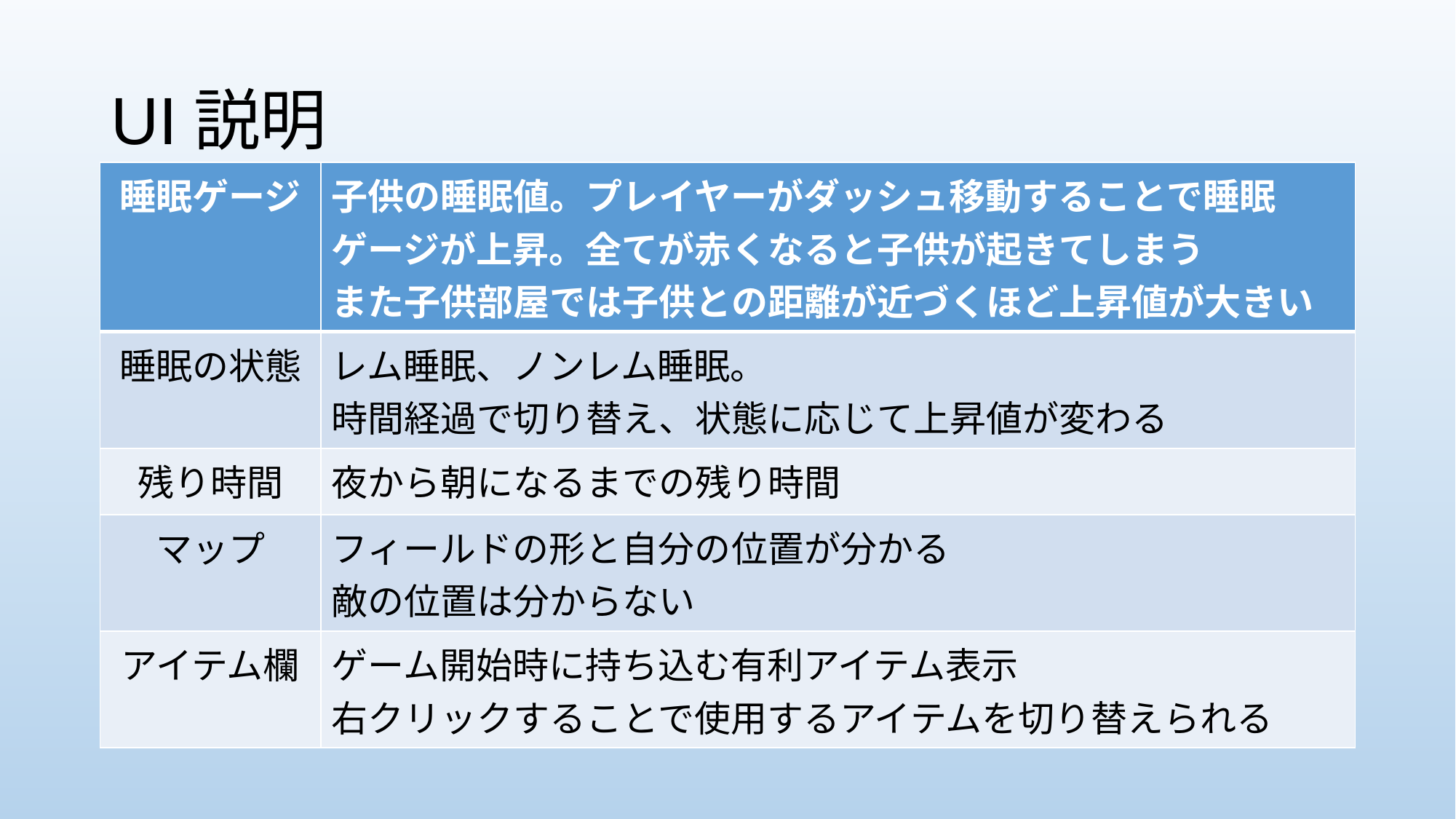

# UI説明
| 睡眠ゲージ | 子供の睡眠値。プレイヤーがダッシュ移動することで睡眠ゲージが上昇。全てが赤くなると子供が起きてしまう また子供部屋では子供との距離が近づくほど上昇値が大きい |
| --- | --- |
| 睡眠の状態 | レム睡眠、ノンレム睡眠。 時間経過で切り替え、状態に応じて上昇値が変わる |
| 残り時間 | 夜から朝になるまでの残り時間 |
| マップ | フィールドの形と自分の位置が分かる 敵の位置は分からない |
| アイテム欄 | ゲーム開始時に持ち込む有利アイテム表示 右クリックすることで使用するアイテムを切り替えられる |